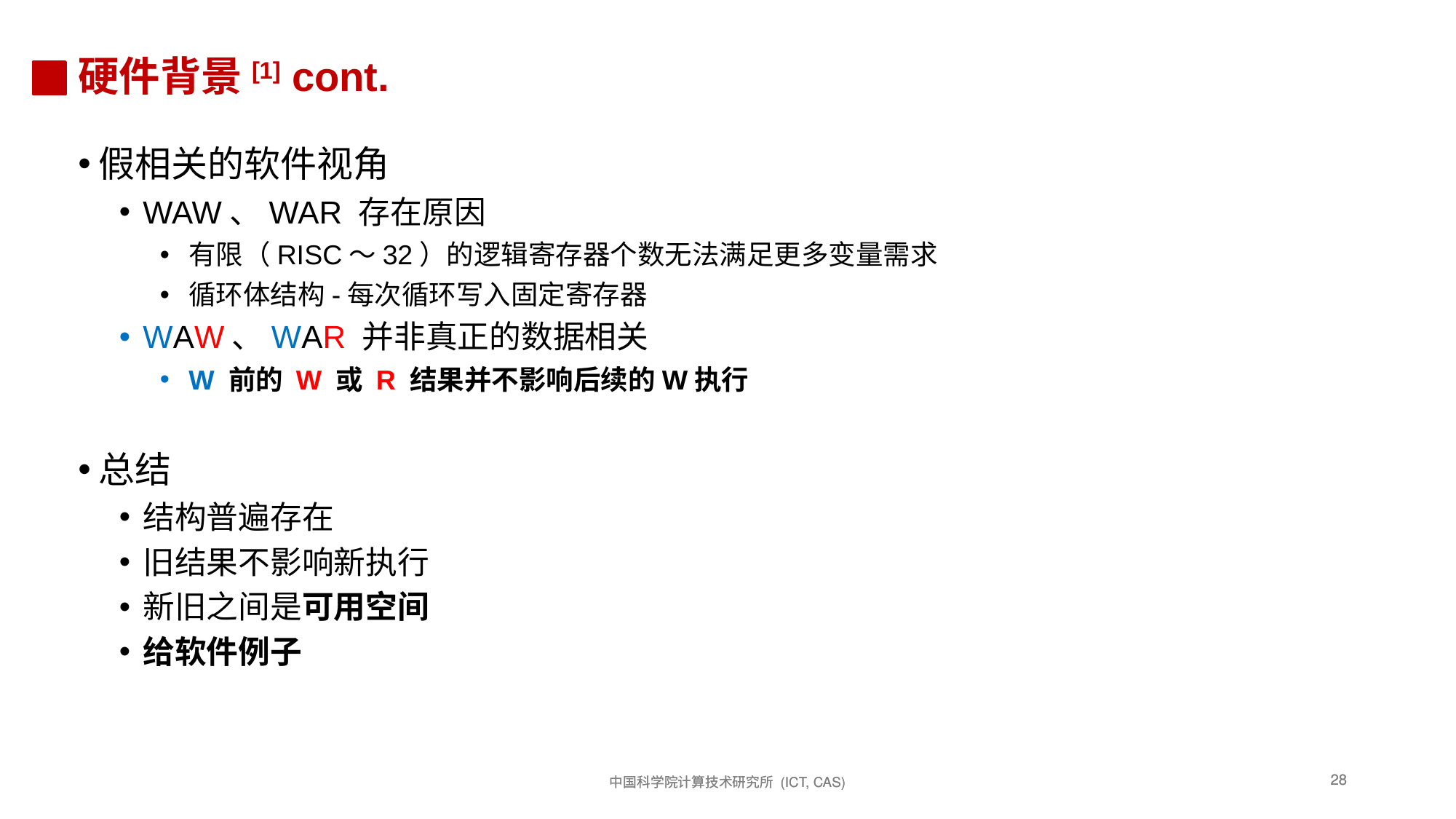

# 硬件背景[1] cont.
假相关的软件视角
WAW、WAR 存在原因
有限（RISC～32）的逻辑寄存器个数无法满足更多变量需求
循环体结构-每次循环写入固定寄存器
WAW、WAR 并非真正的数据相关
W 前的 W 或 R 结果并不影响后续的W执行

总结
结构普遍存在
旧结果不影响新执行
新旧之间是可用空间
给软件例子